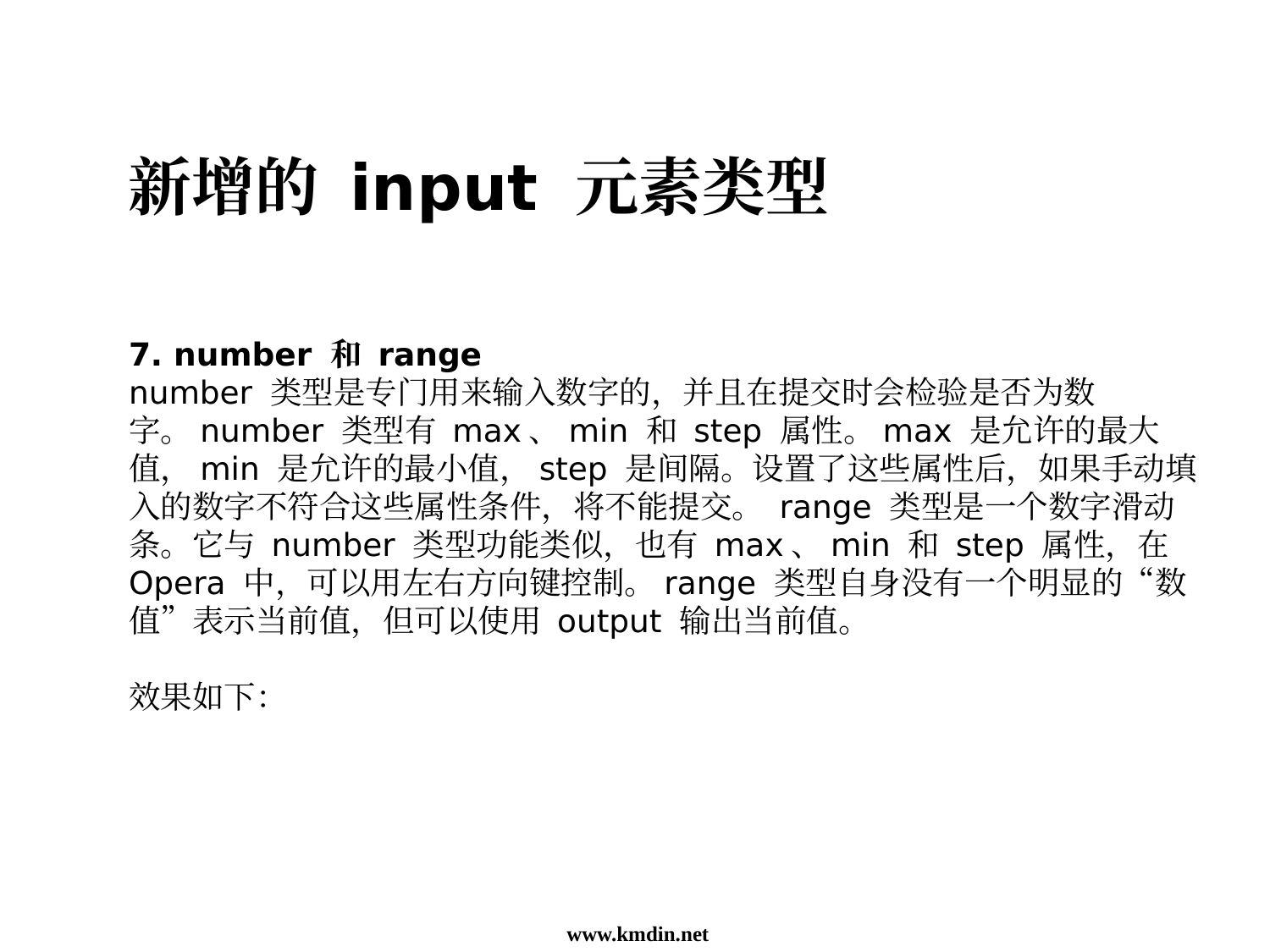

新增的 input 元素类型
7. number 和 range
number 类型是专门用来输入数字的，并且在提交时会检验是否为数字。number 类型有 max、min 和 step 属性。max 是允许的最大值，min 是允许的最小值，step 是间隔。设置了这些属性后，如果手动填入的数字不符合这些属性条件，将不能提交。 range 类型是一个数字滑动条。它与 number 类型功能类似，也有 max、min 和 step 属性，在 Opera 中，可以用左右方向键控制。range 类型自身没有一个明显的“数值”表示当前值，但可以使用 output 输出当前值。

效果如下：